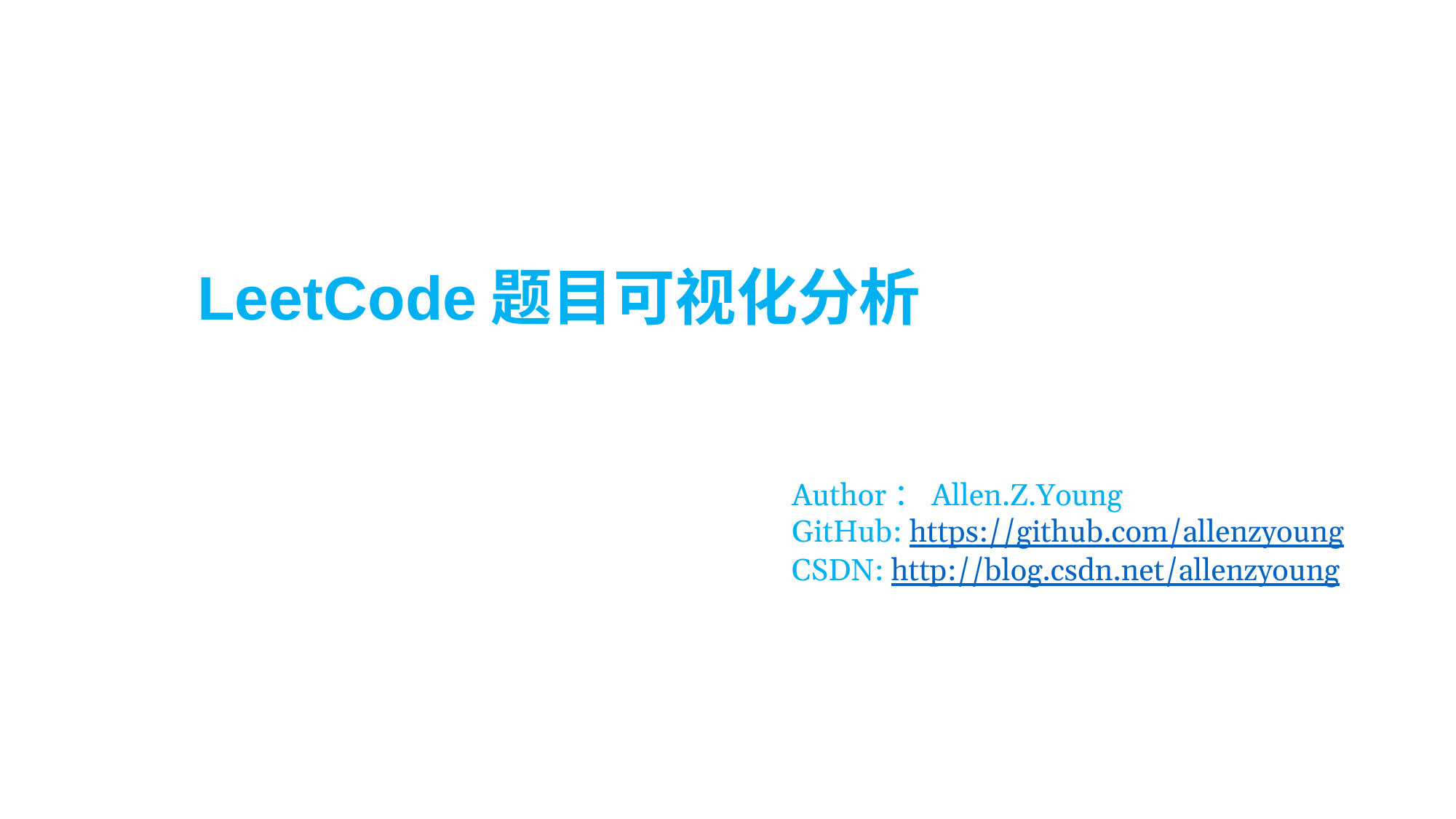

# LeetCode题目可视化分析
Author：Allen.Z.Young
GitHub: https://github.com/allenzyoung
CSDN: http://blog.csdn.net/allenzyoung